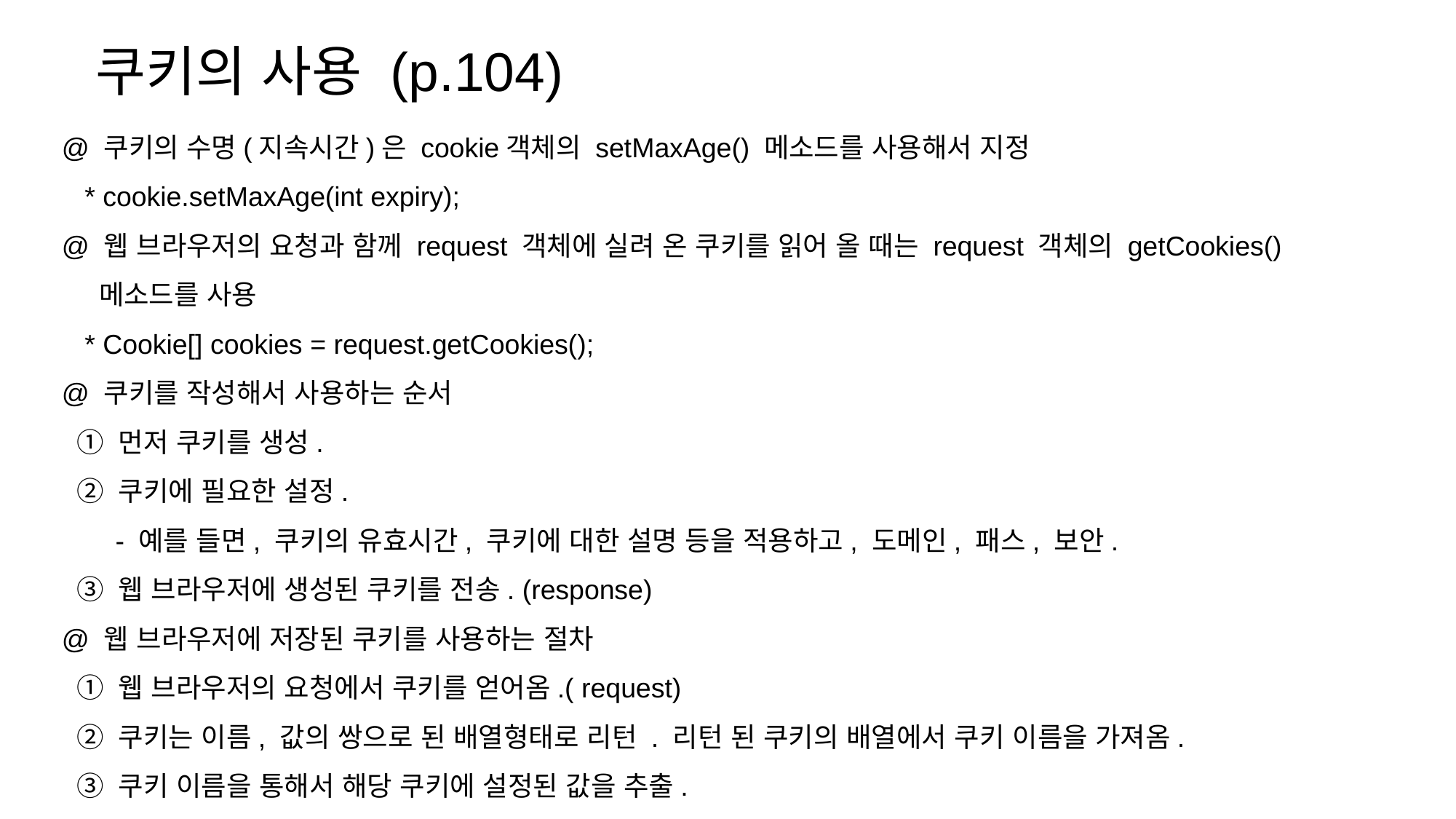

쿠키의 사용 (p.104)
@ 쿠키의 수명(지속시간)은 cookie객체의 setMaxAge() 메소드를 사용해서 지정
   * cookie.setMaxAge(int expiry);
@ 웹 브라우저의 요청과 함께 request 객체에 실려 온 쿠키를 읽어 올 때는 request 객체의 getCookies()
    메소드를 사용
   * Cookie[] cookies = request.getCookies();
@ 쿠키를 작성해서 사용하는 순서
  ① 먼저 쿠키를 생성.
  ② 쿠키에 필요한 설정.
       - 예를 들면, 쿠키의 유효시간, 쿠키에 대한 설명 등을 적용하고, 도메인, 패스, 보안.
  ③ 웹 브라우저에 생성된 쿠키를 전송. (response)
@ 웹 브라우저에 저장된 쿠키를 사용하는 절차
  ① 웹 브라우저의 요청에서 쿠키를 얻어옴.( request)
  ② 쿠키는 이름, 값의 쌍으로 된 배열형태로 리턴 . 리턴 된 쿠키의 배열에서 쿠키 이름을 가져옴.
  ③ 쿠키 이름을 통해서 해당 쿠키에 설정된 값을 추출.